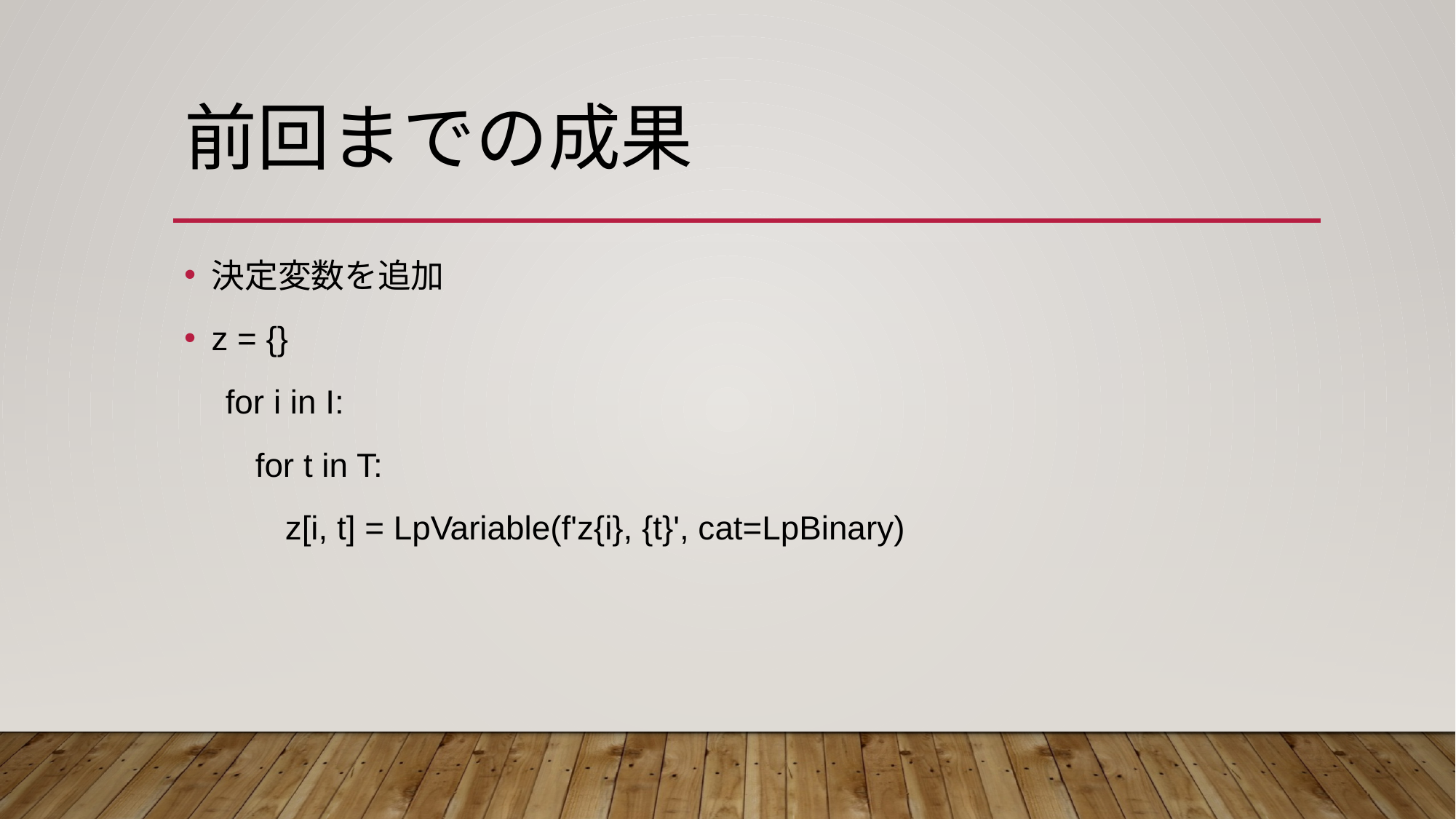

# 前回までの成果
決定変数を追加
z = {}
　for i in I:
　    for t in T:
　        z[i, t] = LpVariable(f'z{i}, {t}', cat=LpBinary)